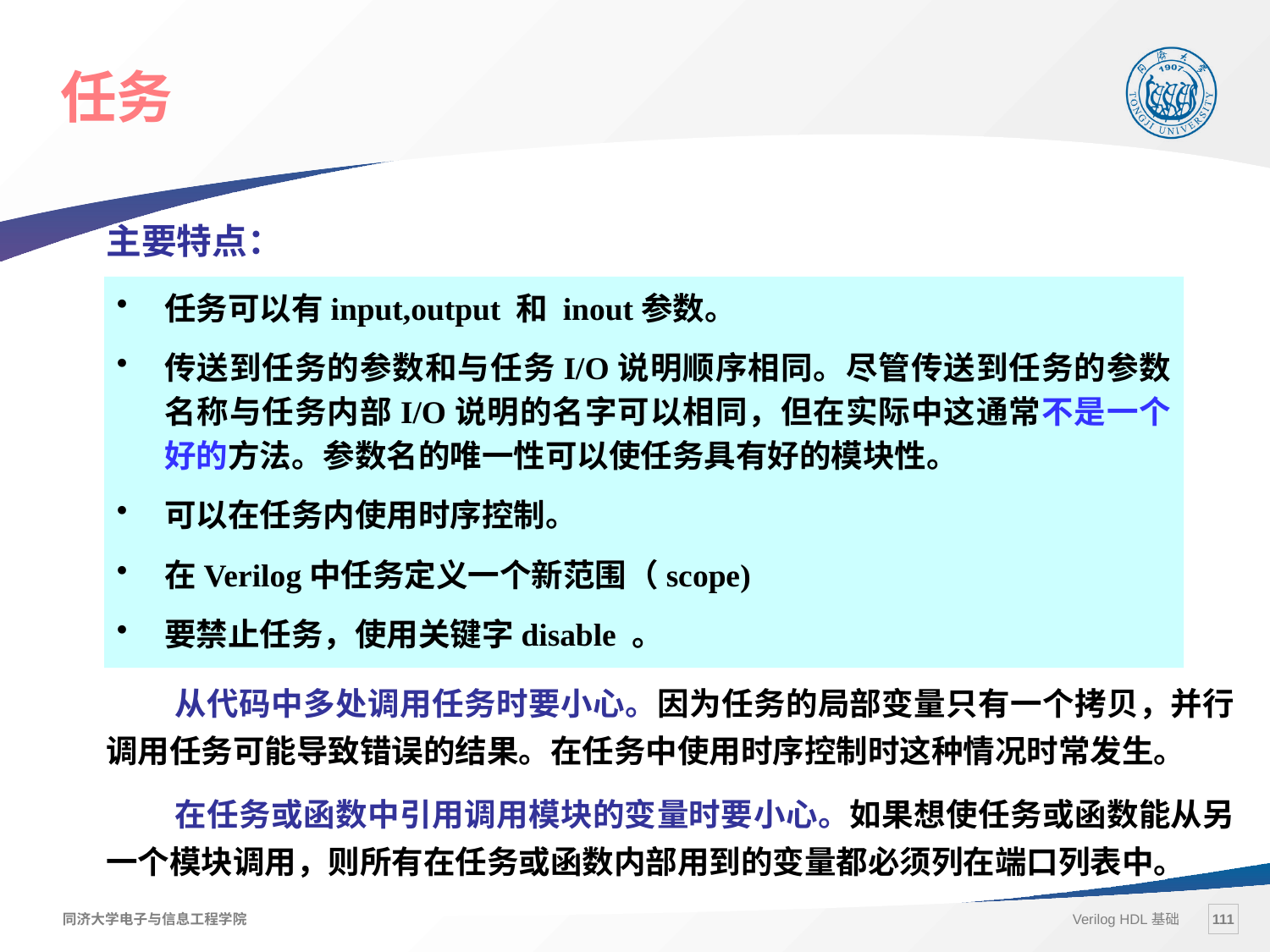

# 任务
主要特点：
任务可以有input,output 和 inout参数。
传送到任务的参数和与任务I/O说明顺序相同。尽管传送到任务的参数名称与任务内部I/O说明的名字可以相同，但在实际中这通常不是一个好的方法。参数名的唯一性可以使任务具有好的模块性。
可以在任务内使用时序控制。
在Verilog中任务定义一个新范围（scope)
要禁止任务，使用关键字disable 。
        从代码中多处调用任务时要小心。因为任务的局部变量只有一个拷贝，并行调用任务可能导致错误的结果。在任务中使用时序控制时这种情况时常发生。
        在任务或函数中引用调用模块的变量时要小心。如果想使任务或函数能从另一个模块调用，则所有在任务或函数内部用到的变量都必须列在端口列表中。